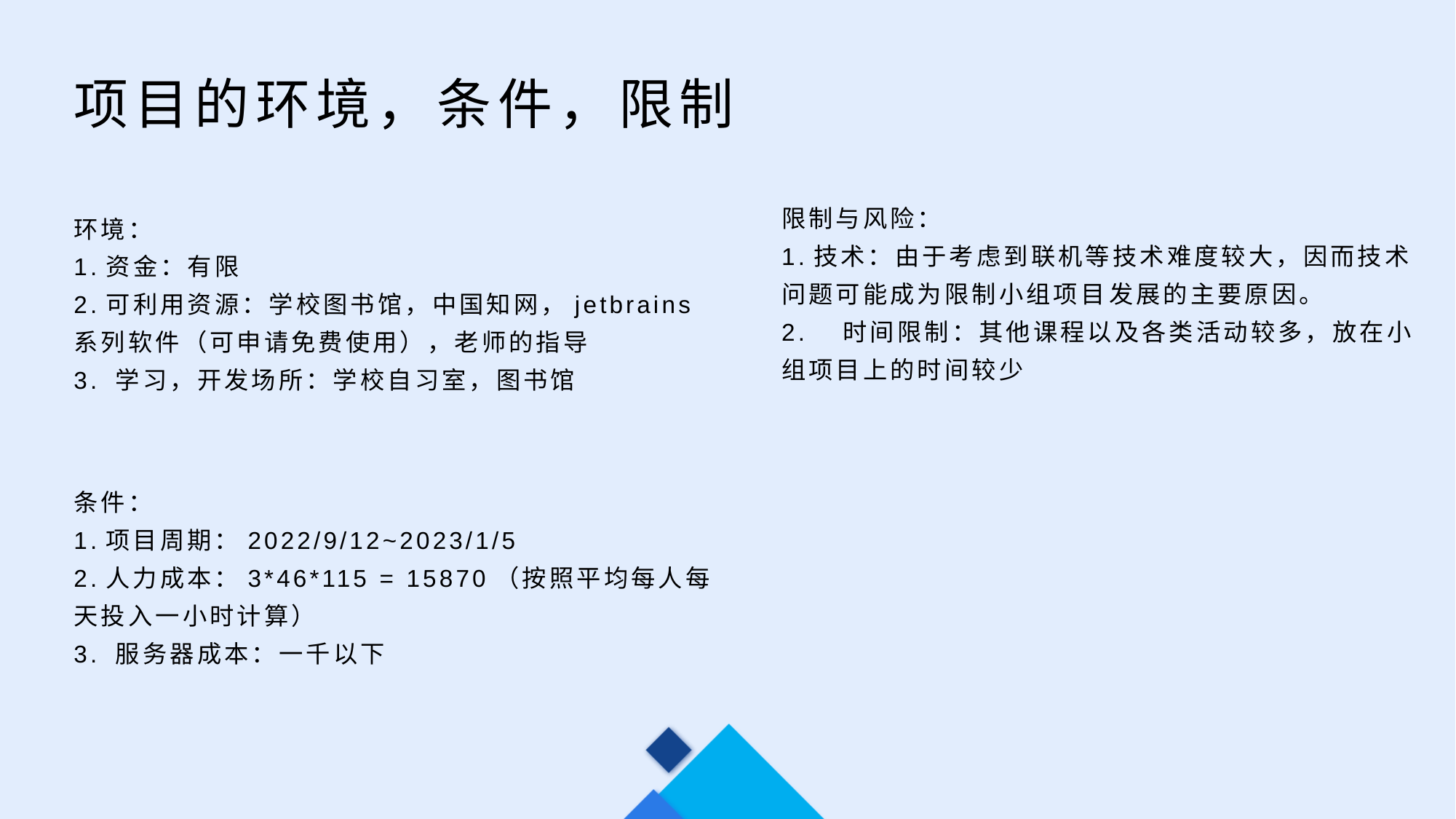

项目的环境，条件，限制
限制与风险：
1.技术：由于考虑到联机等技术难度较大，因而技术问题可能成为限制小组项目	发展的主要原因。
2.   时间限制：其他课程以及各类活动较多，放在小组项目上的时间较少
环境：
1.资金：有限
2.可利用资源：学校图书馆，中国知网，jetbrains系列软件（可申请免费使用），老师的指导
3. 学习，开发场所：学校自习室，图书馆
条件：
1.项目周期：2022/9/12~2023/1/5
2.人力成本：3*46*115 = 15870（按照平均每人每天投入一小时计算）
3. 服务器成本：一千以下